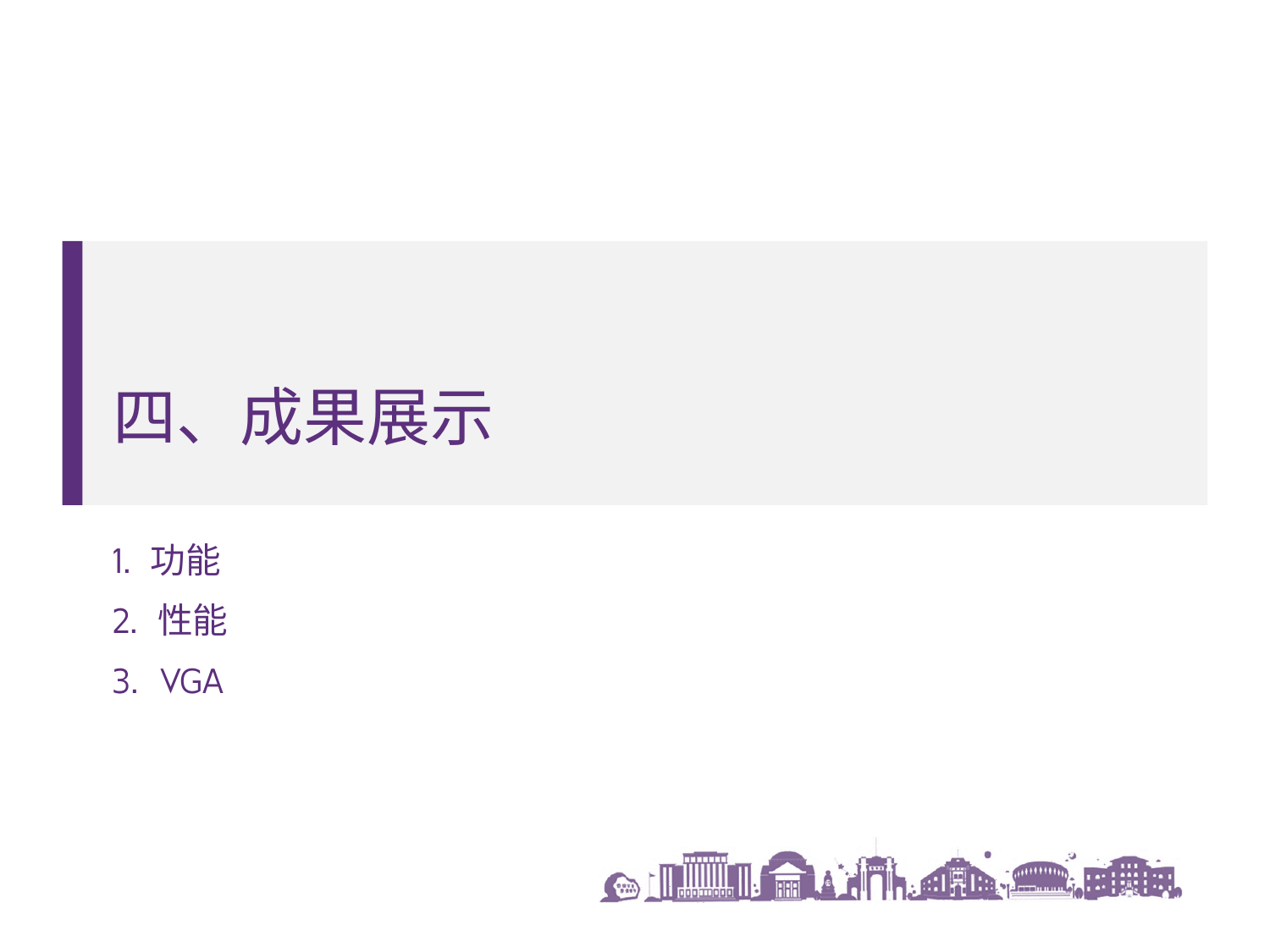

# 四、成果展示
1. 功能
2. 性能
3.  VGA